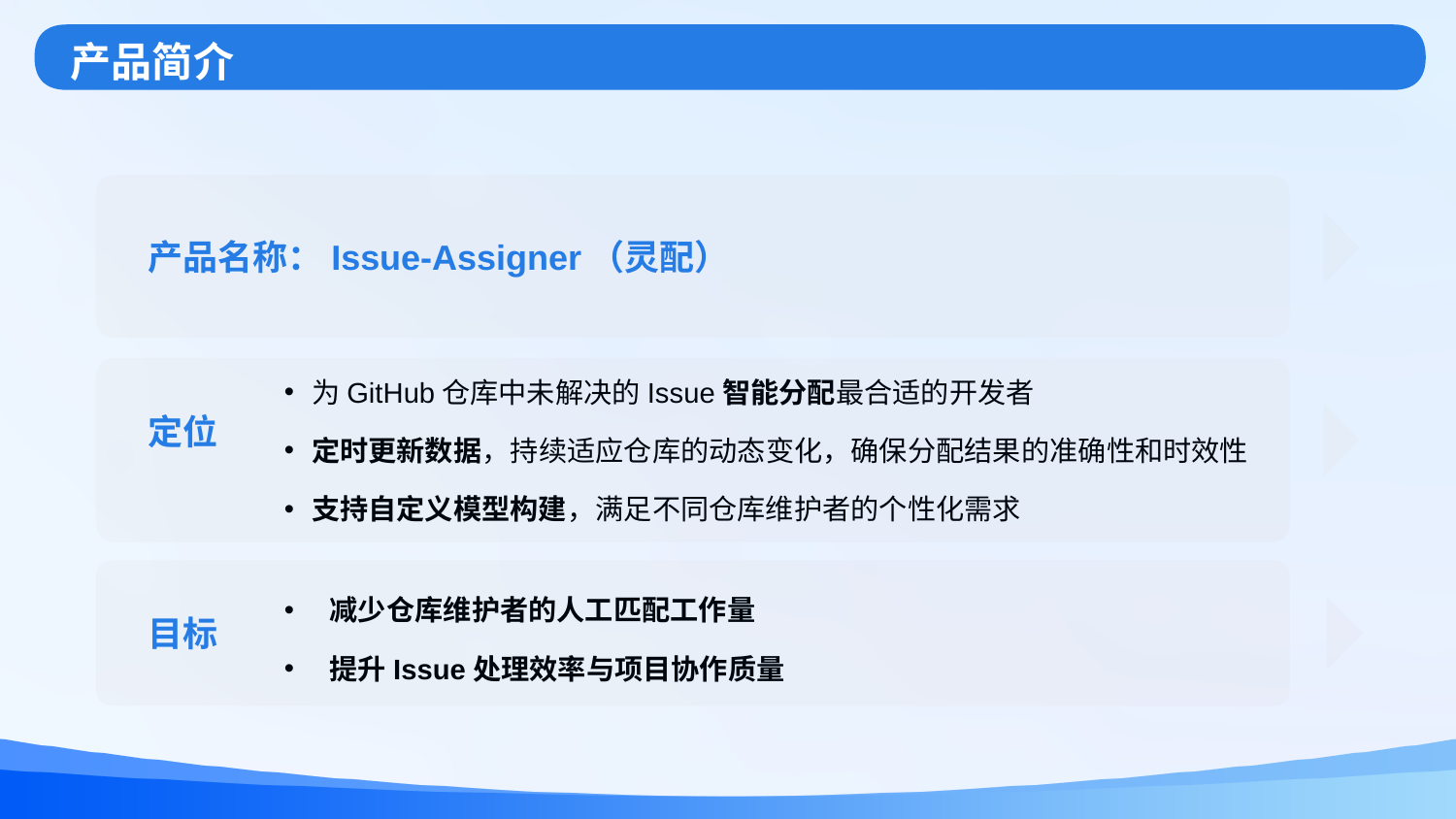

产品简介

产品名称：Issue-Assigner（灵配）

为GitHub仓库中未解决的Issue智能分配最合适的开发者
定时更新数据，持续适应仓库的动态变化，确保分配结果的准确性和时效性
支持自定义模型构建，满足不同仓库维护者的个性化需求

定位

减少仓库维护者的人工匹配工作量
提升Issue处理效率与项目协作质量
目标